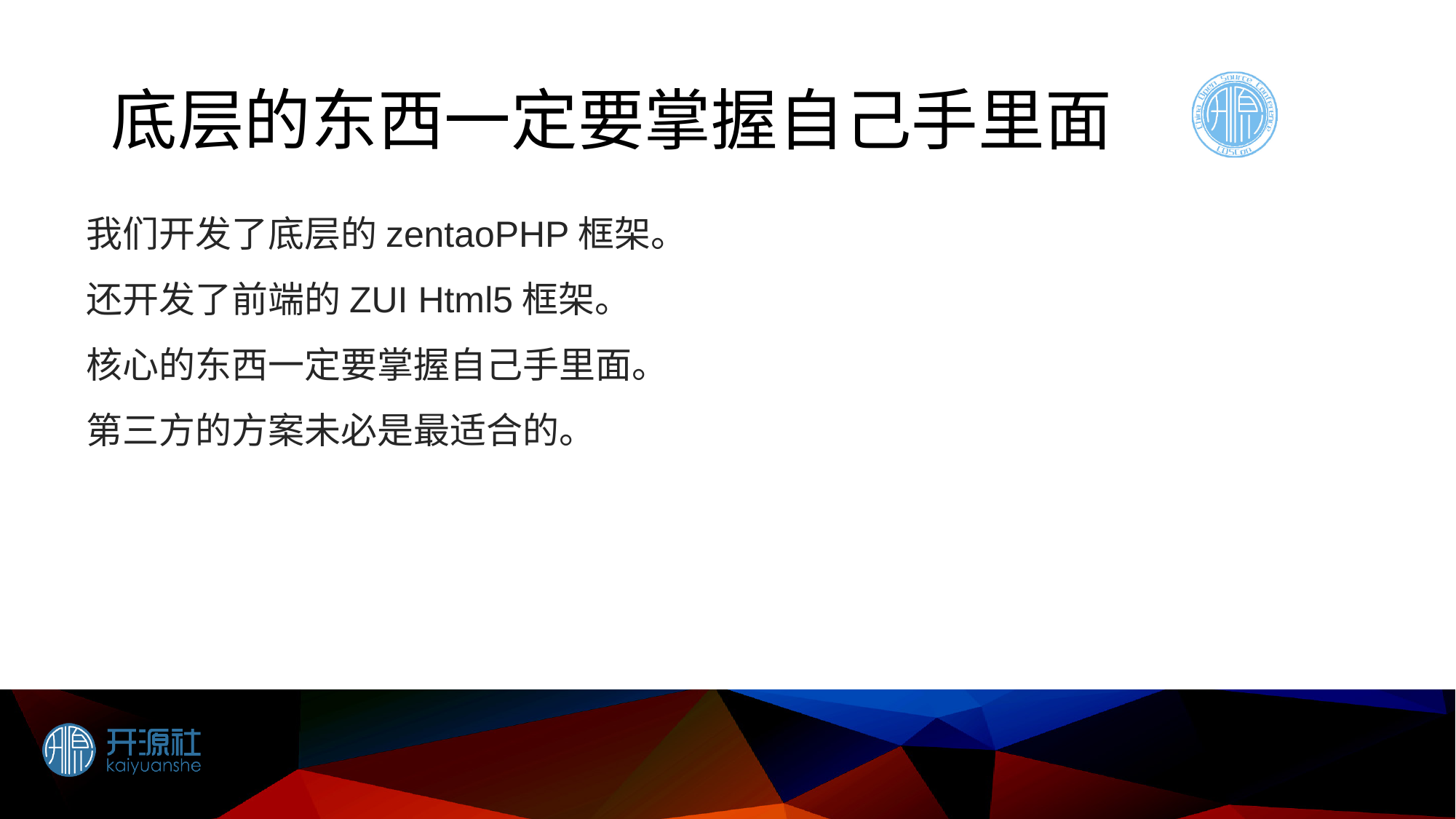

# 底层的东西一定要掌握自己手里面
我们开发了底层的zentaoPHP框架。
还开发了前端的ZUI Html5框架。
核心的东西一定要掌握自己手里面。
第三方的方案未必是最适合的。